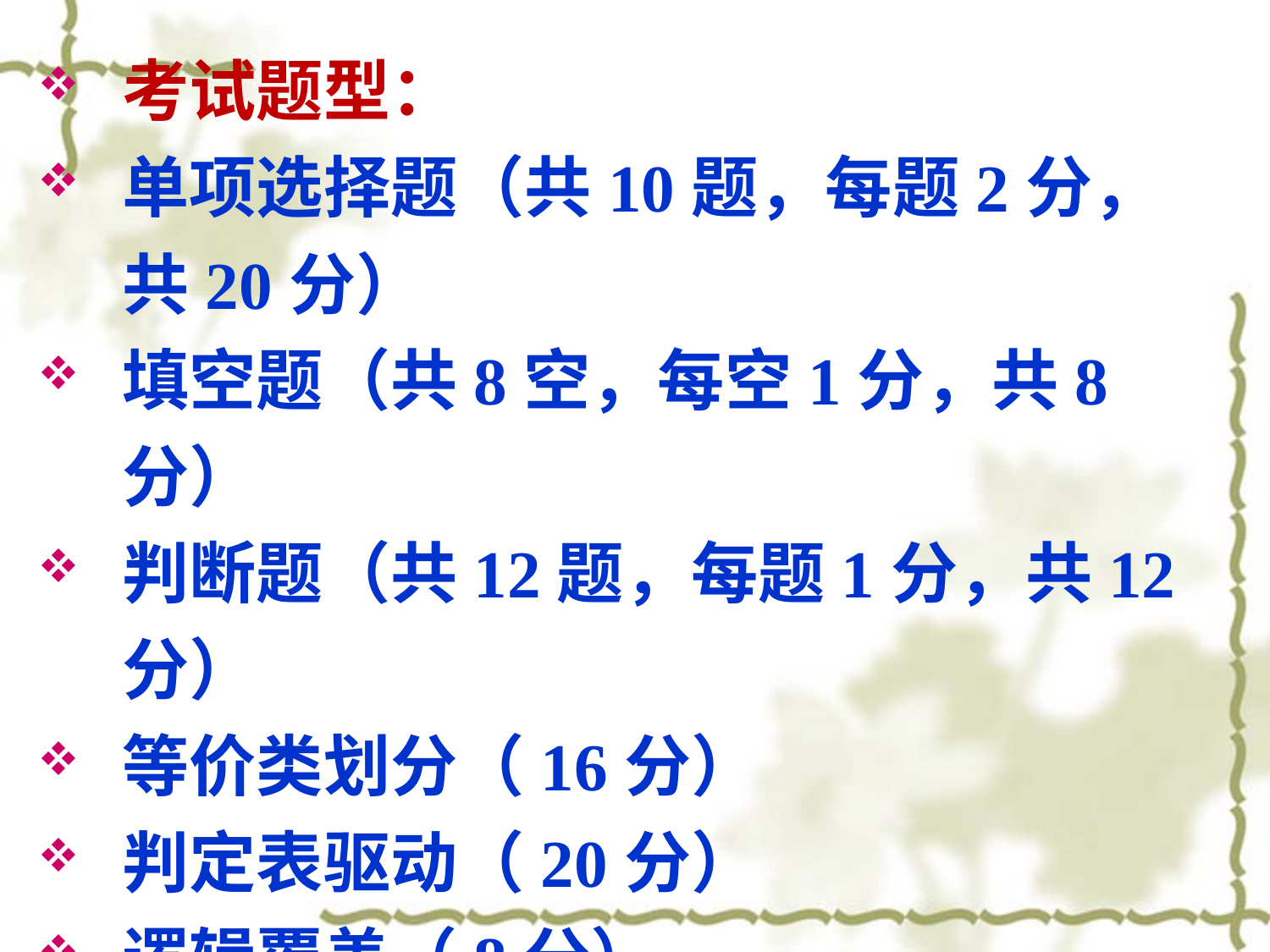

考试题型：
单项选择题（共10题，每题2分，共20分）
填空题（共8空，每空1分，共8分）
判断题（共12题，每题1分，共12分）
等价类划分（16分）
判定表驱动（20分）
逻辑覆盖（8分）
基本路径测试（16分）